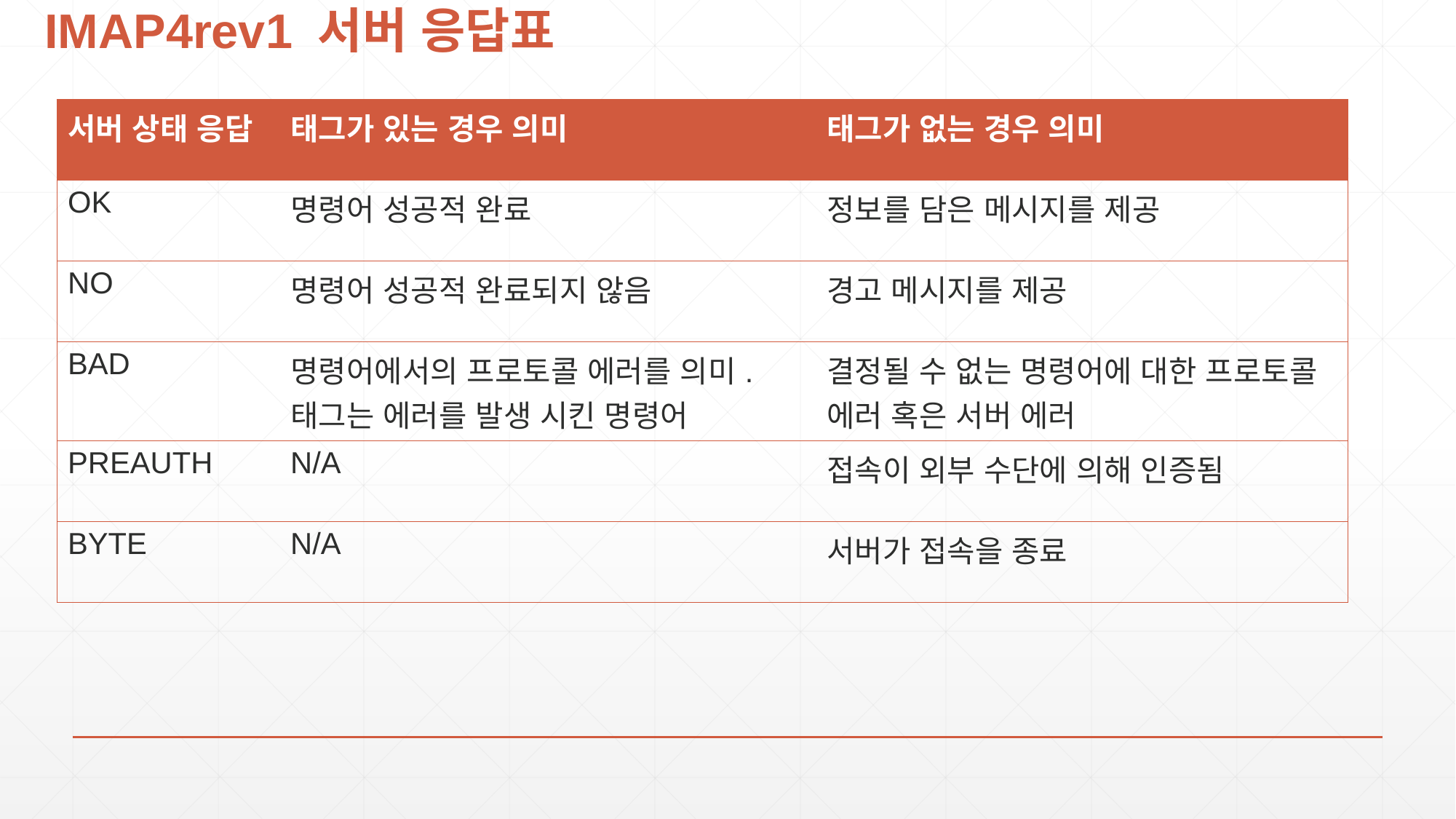

# IMAP4rev1 서버 응답표
| 서버 상태 응답 | 태그가 있는 경우 의미 | 태그가 없는 경우 의미 |
| --- | --- | --- |
| OK | 명령어 성공적 완료 | 정보를 담은 메시지를 제공 |
| NO | 명령어 성공적 완료되지 않음 | 경고 메시지를 제공 |
| BAD | 명령어에서의 프로토콜 에러를 의미. 태그는 에러를 발생 시킨 명령어 | 결정될 수 없는 명령어에 대한 프로토콜 에러 혹은 서버 에러 |
| PREAUTH | N/A | 접속이 외부 수단에 의해 인증됨 |
| BYTE | N/A | 서버가 접속을 종료 |